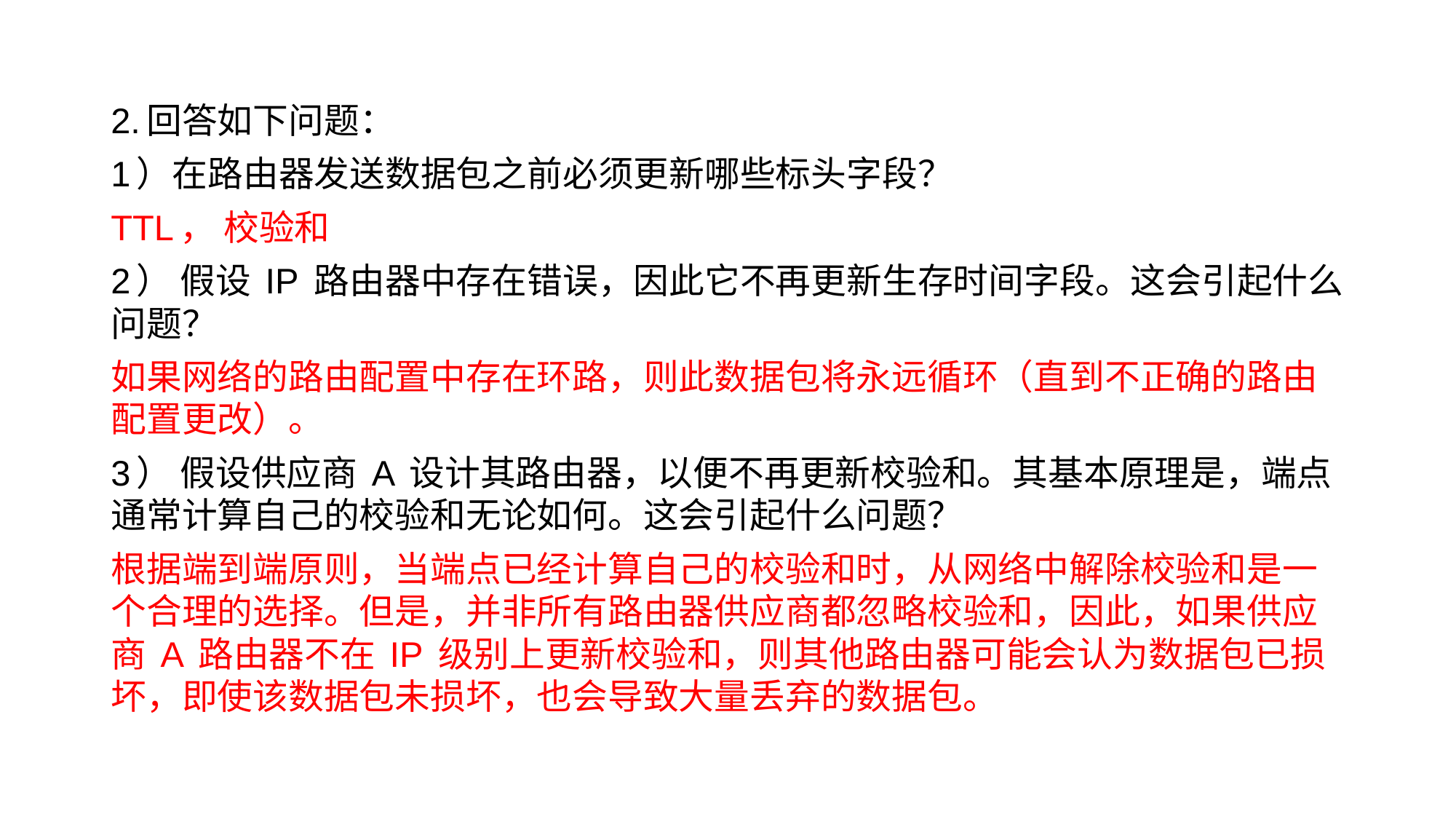

2.回答如下问题：
1）在路由器发送数据包之前必须更新哪些标头字段？
TTL， 校验和
2） 假设 IP 路由器中存在错误，因此它不再更新生存时间字段。这会引起什么问题？
如果网络的路由配置中存在环路，则此数据包将永远循环（直到不正确的路由配置更改）。
3） 假设供应商 A 设计其路由器，以便不再更新校验和。其基本原理是，端点通常计算自己的校验和无论如何。这会引起什么问题？
根据端到端原则，当端点已经计算自己的校验和时，从网络中解除校验和是一个合理的选择。但是，并非所有路由器供应商都忽略校验和，因此，如果供应商 A 路由器不在 IP 级别上更新校验和，则其他路由器可能会认为数据包已损坏，即使该数据包未损坏，也会导致大量丢弃的数据包。